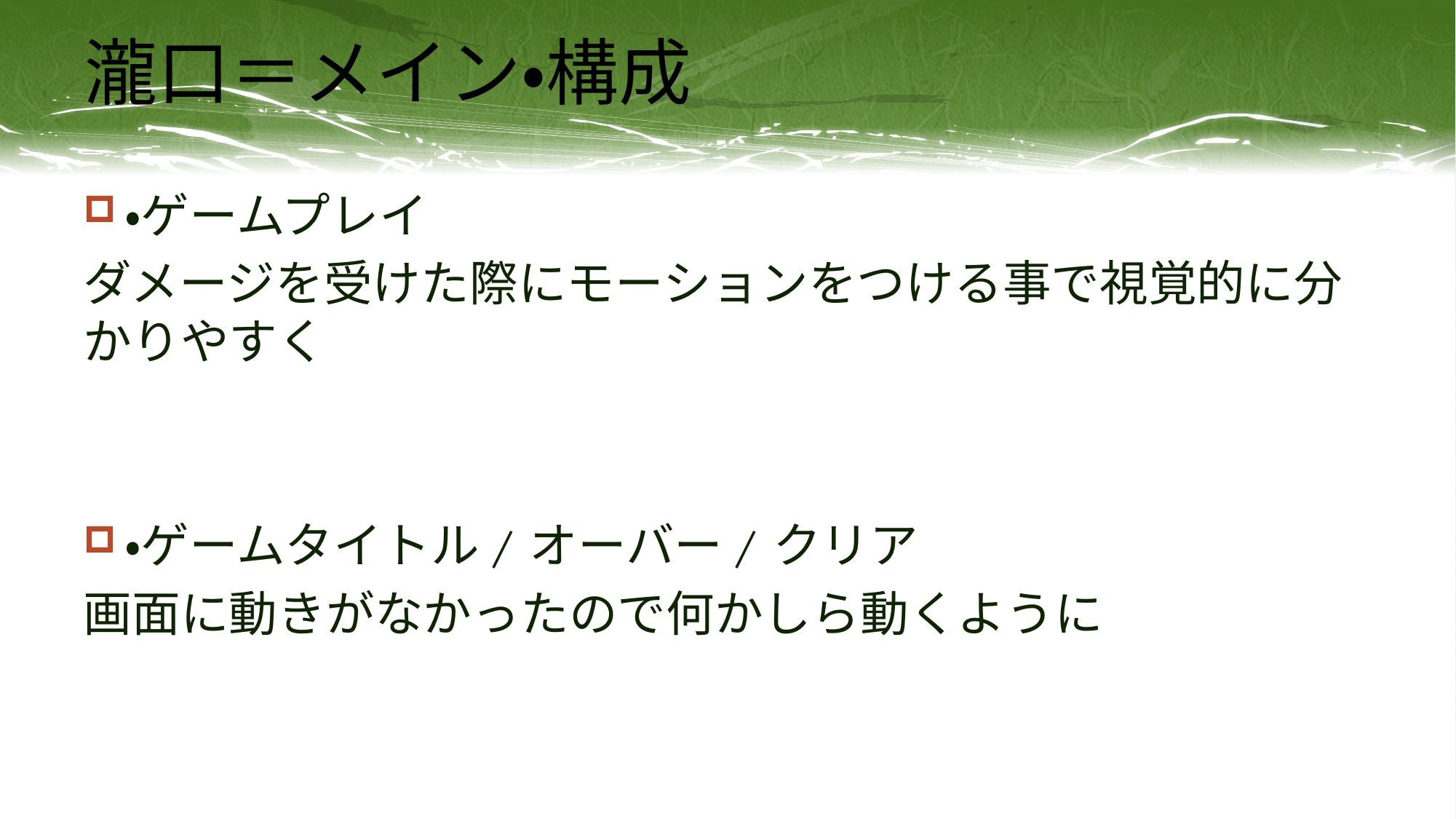

# 瀧口＝メイン・構成
・ゲームプレイ
ダメージを受けた際にモーションをつける事で視覚的に分かりやすく

・ゲームタイトル/オーバー/クリア
画面に動きがなかったので何かしら動くように